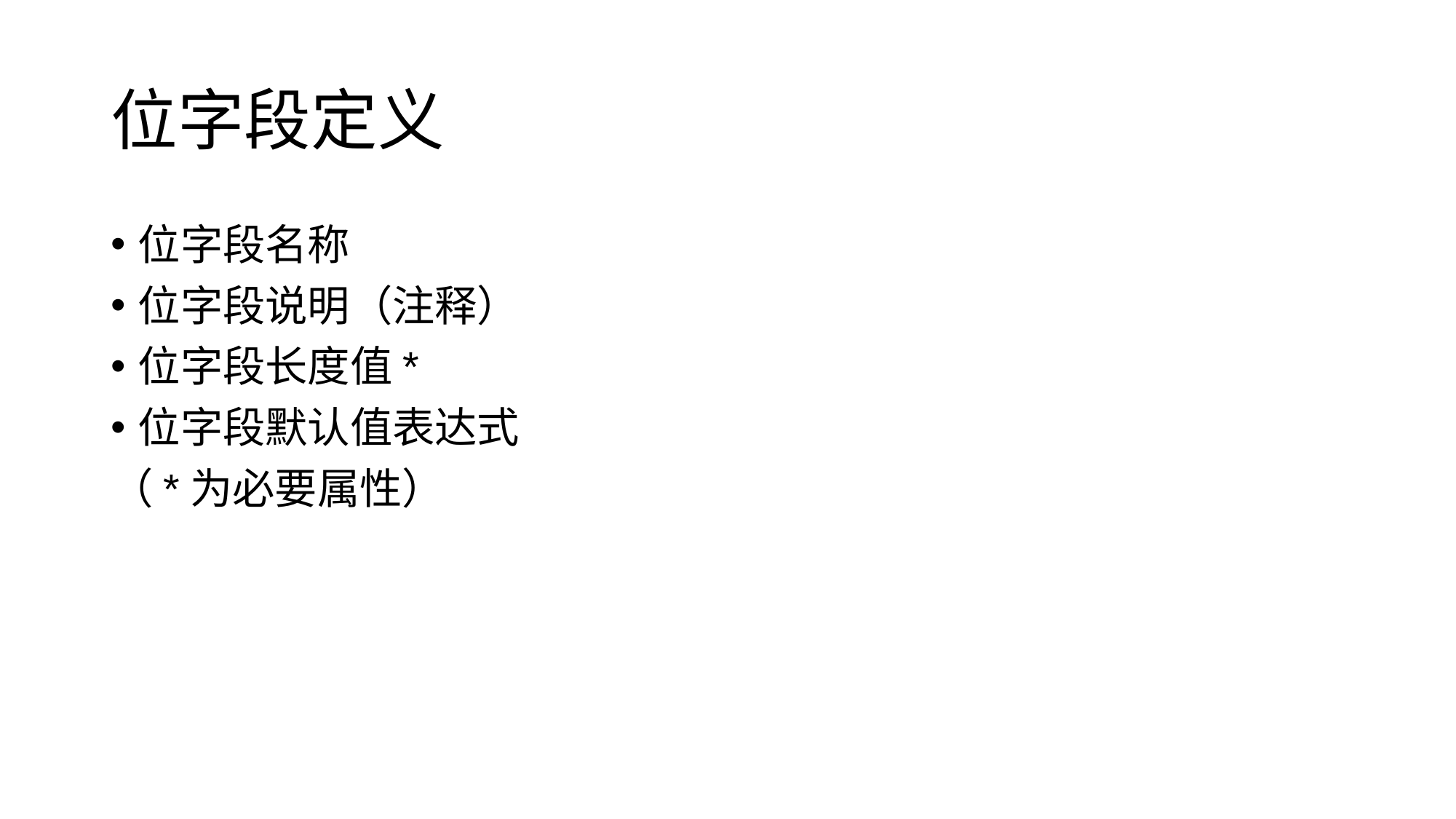

# 位字段定义
位字段名称
位字段说明（注释）
位字段长度值*
位字段默认值表达式
（*为必要属性）